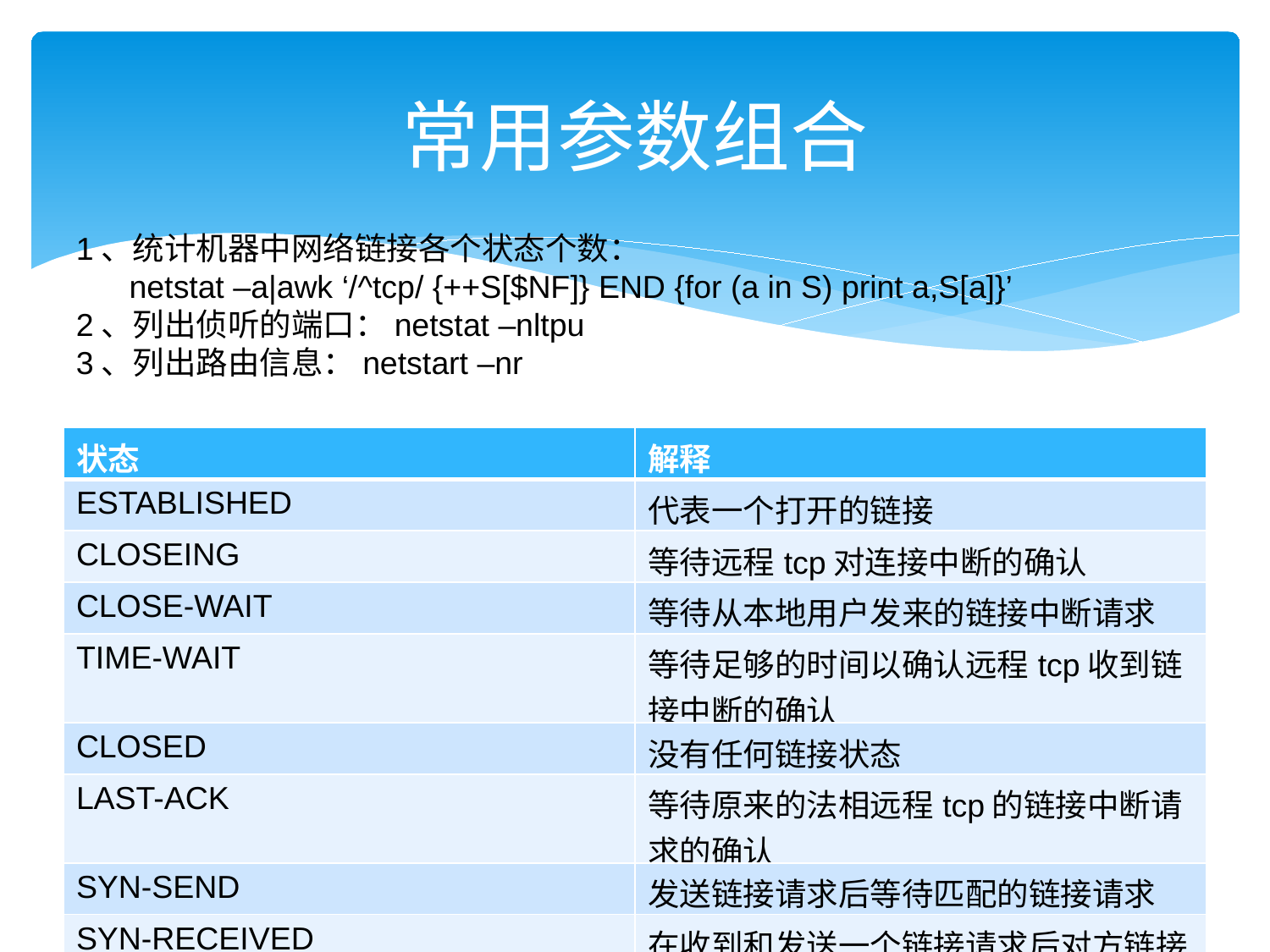

# 常用参数组合
1、统计机器中网络链接各个状态个数：
      netstat –a|awk ‘/^tcp/ {++S[$NF]} END {for (a in S) print a,S[a]}’
2、列出侦听的端口：netstat –nltpu
3、列出路由信息：netstart –nr

| 状态 | 解释 |
| --- | --- |
| ESTABLISHED | 代表一个打开的链接 |
| CLOSEING | 等待远程tcp对连接中断的确认 |
| CLOSE-WAIT | 等待从本地用户发来的链接中断请求 |
| TIME-WAIT | 等待足够的时间以确认远程tcp收到链接中断的确认 |
| CLOSED | 没有任何链接状态 |
| LAST-ACK | 等待原来的法相远程tcp的链接中断请求的确认 |
| SYN-SEND | 发送链接请求后等待匹配的链接请求 |
| SYN-RECEIVED | 在收到和发送一个链接请求后对方链接请求的确认 |